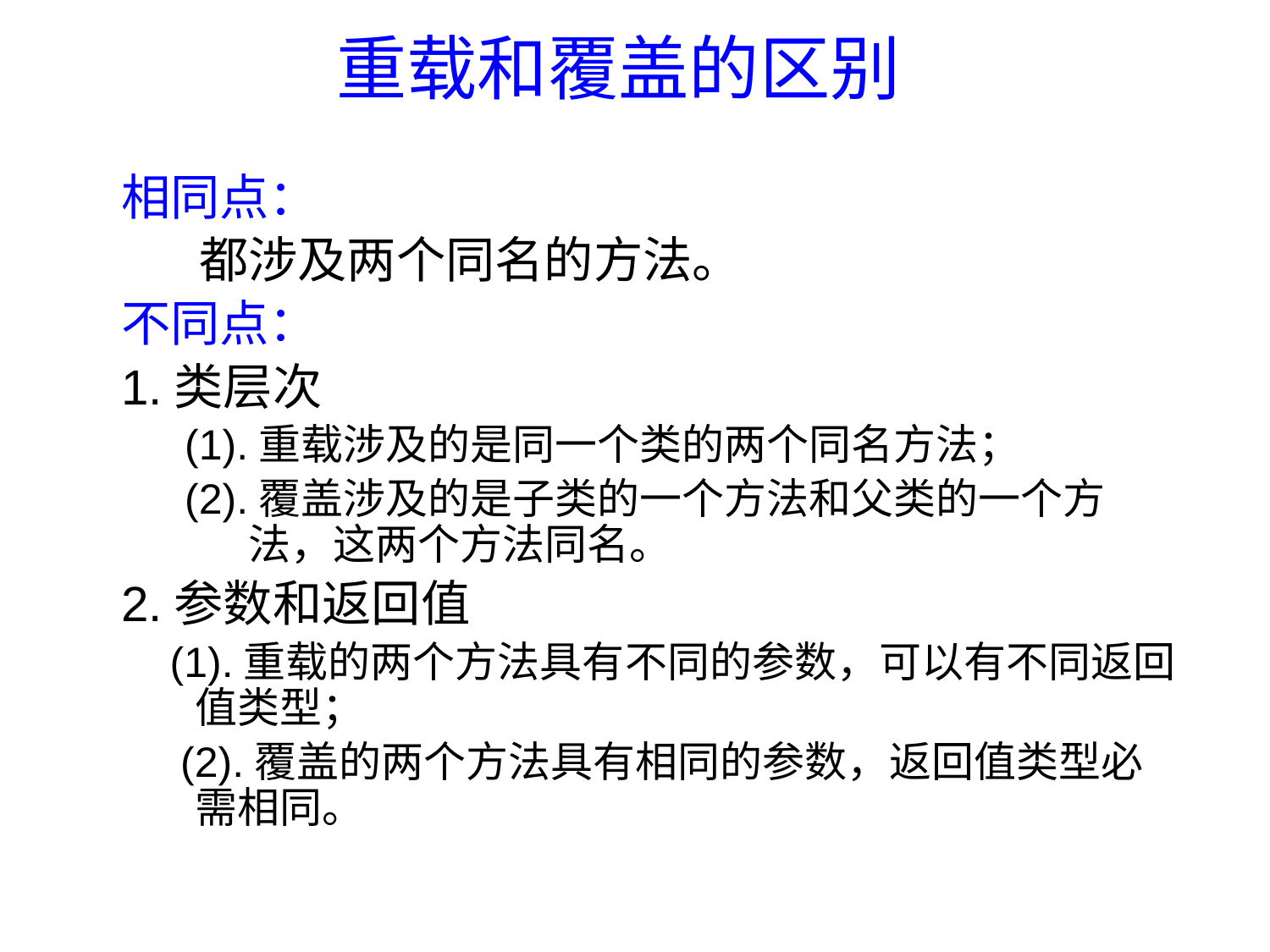

# 重载和覆盖的区别
相同点：
      都涉及两个同名的方法。
不同点：
1.类层次
(1).重载涉及的是同一个类的两个同名方法；
(2).覆盖涉及的是子类的一个方法和父类的一个方法，这两个方法同名。
2.参数和返回值
     (1).重载的两个方法具有不同的参数，可以有不同返回值类型；
     (2).覆盖的两个方法具有相同的参数，返回值类型必需相同。